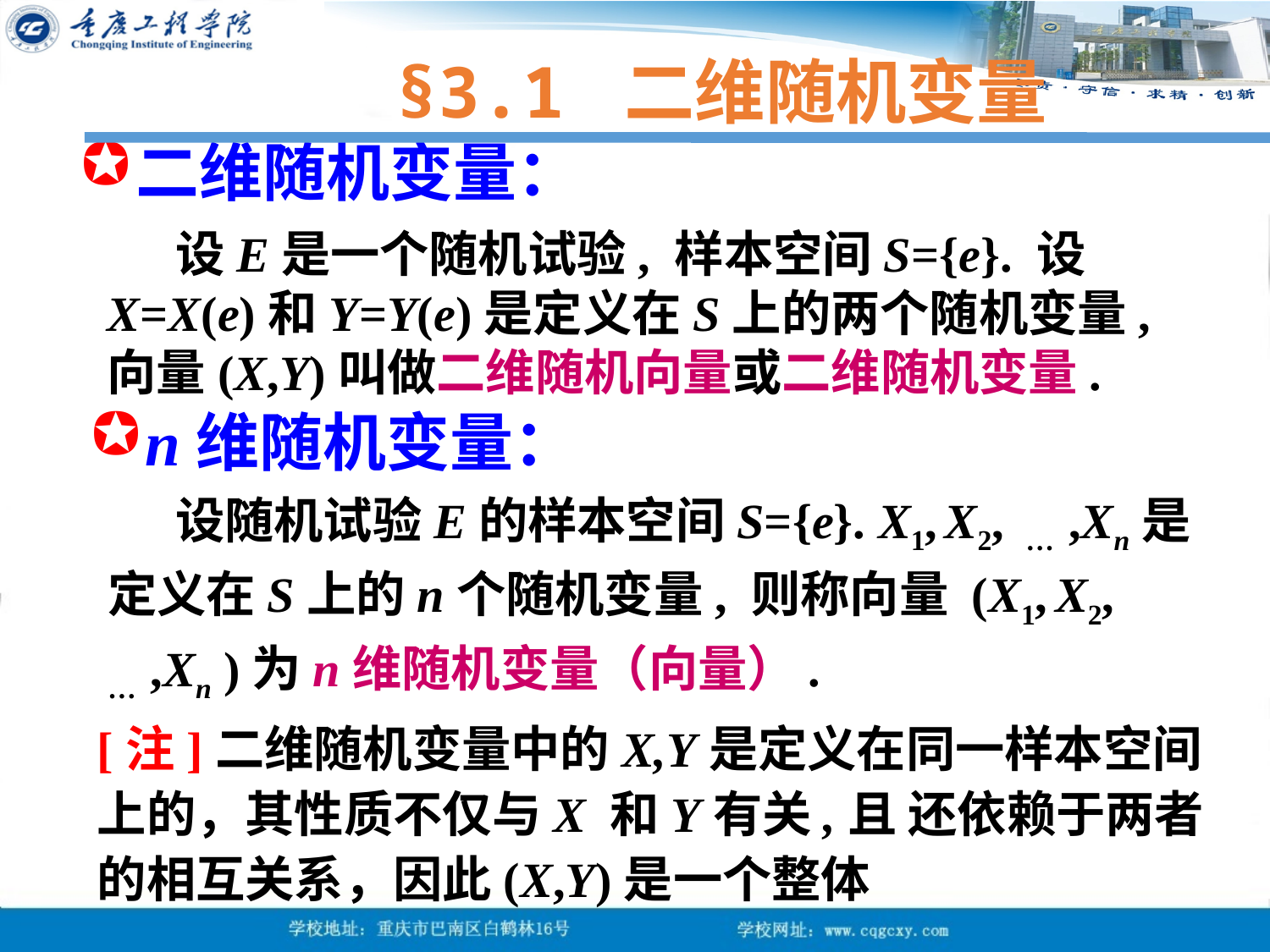

§3.1 二维随机变量
二维随机变量：

     设E是一个随机试验, 样本空间S={e}. 设X=X(e)和Y=Y(e)是定义在S上的两个随机变量, 向量(X,Y)叫做二维随机向量或二维随机变量.
n维随机变量：
     设随机试验E的样本空间S={e}. X1, X2,   …  ,Xn是定义在S上的n个随机变量, 则称向量 (X1, X2,   …  ,Xn )为n维随机变量（向量）.
[注]二维随机变量中的X,Y是定义在同一样本空间上的，其性质不仅与X 和Y有关,且 还依赖于两者的相互关系，因此(X,Y)是一个整体